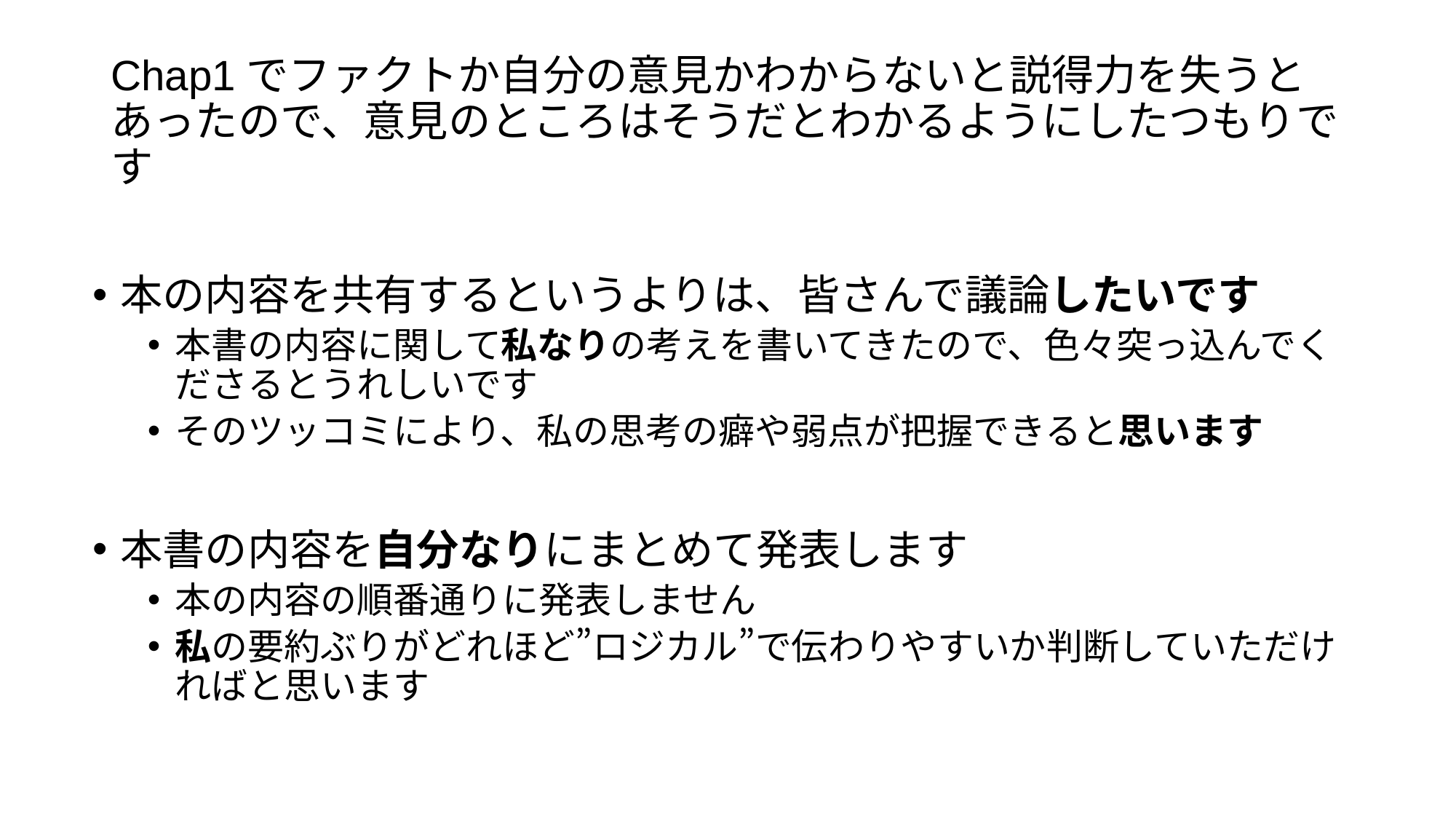

# Chap1でファクトか自分の意見かわからないと説得力を失うとあったので、意見のところはそうだとわかるようにしたつもりです

本の内容を共有するというよりは、皆さんで議論したいです
本書の内容に関して私なりの考えを書いてきたので、色々突っ込んでくださるとうれしいです
そのツッコミにより、私の思考の癖や弱点が把握できると思います

本書の内容を自分なりにまとめて発表します
本の内容の順番通りに発表しません
私の要約ぶりがどれほど”ロジカル”で伝わりやすいか判断していただければと思います